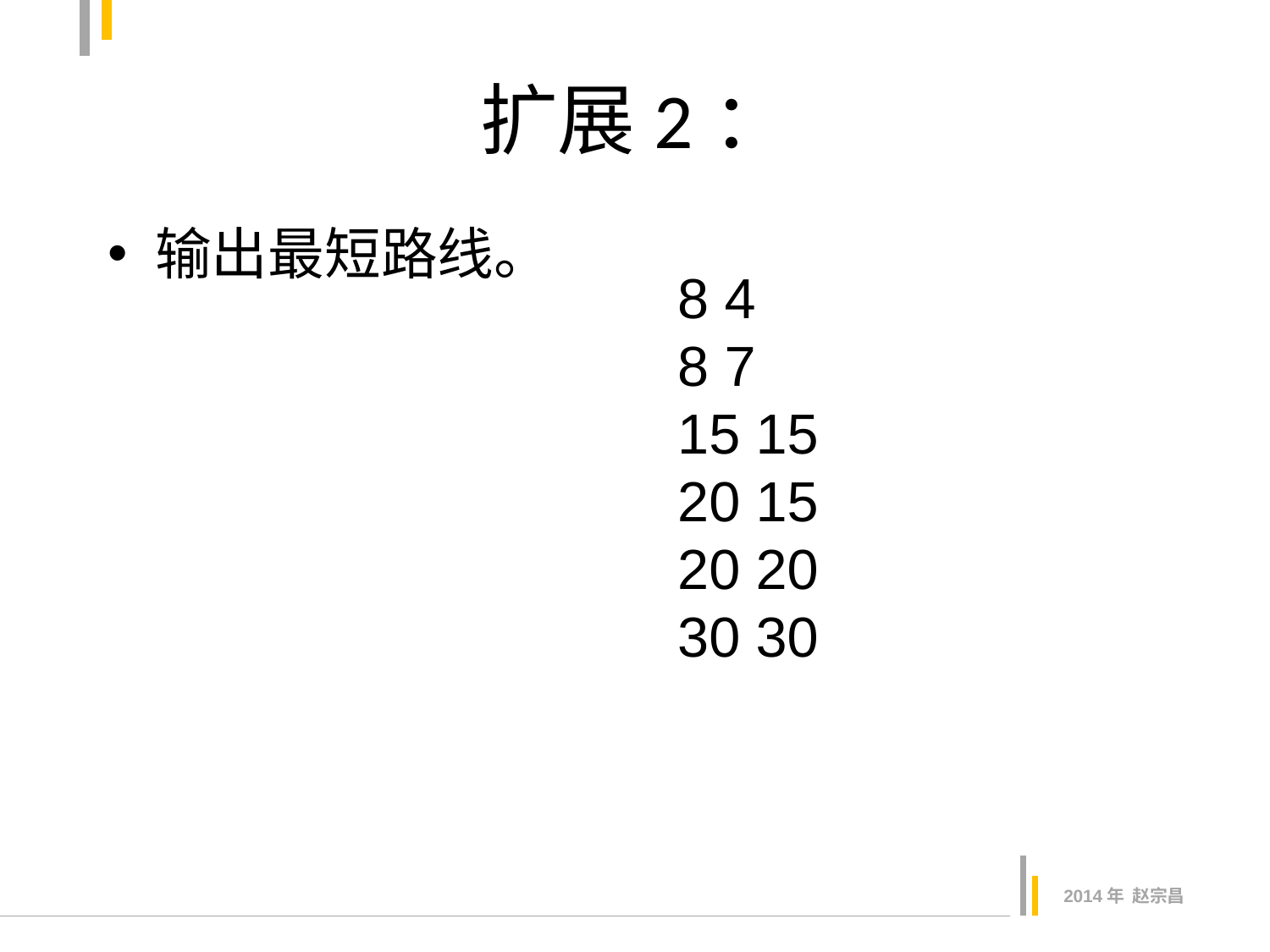

# 扩展2：
输出最短路线。
8 4
8 7
15 15
20 15
20 20
30 30